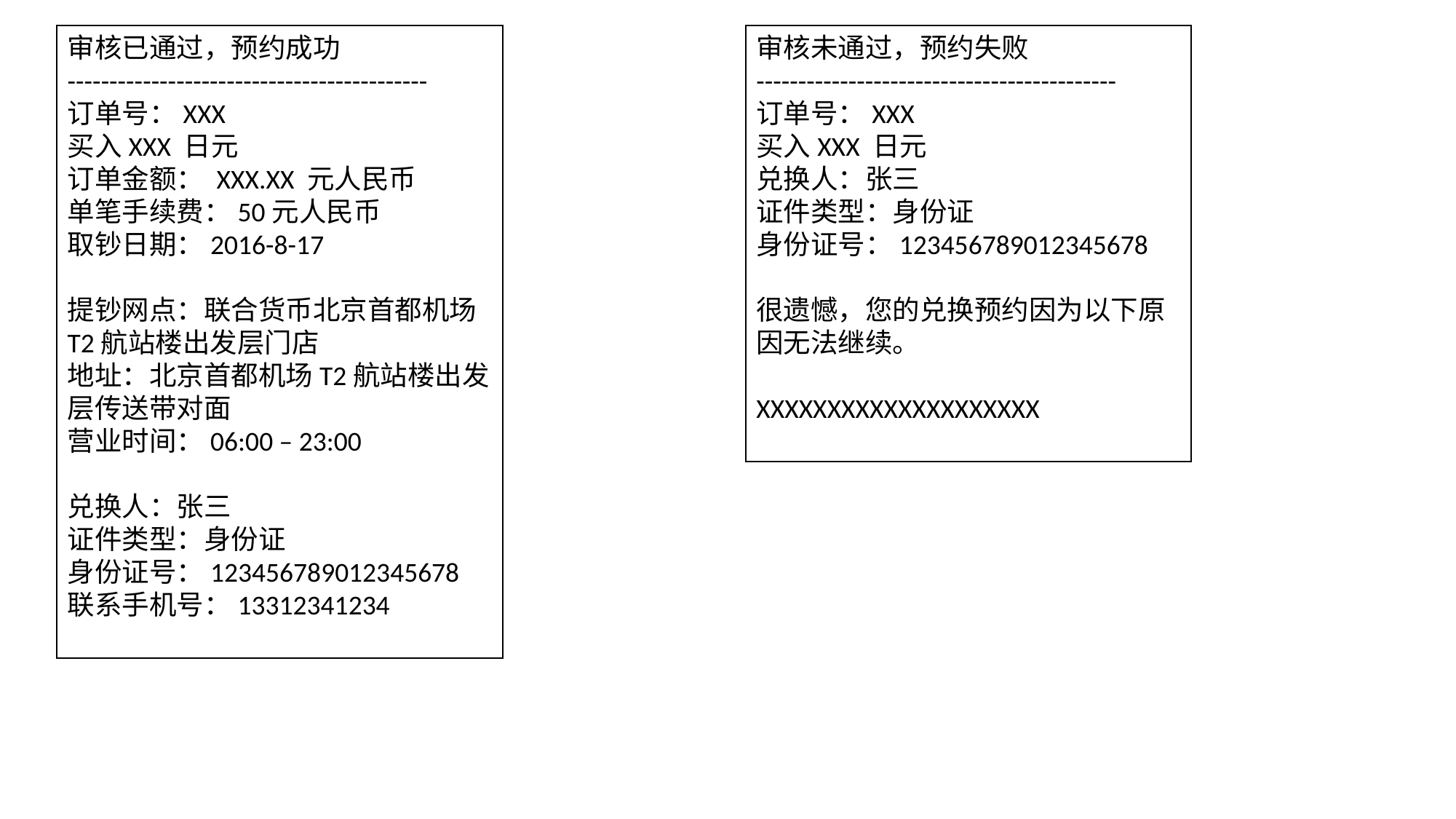

审核已通过，预约成功
-------------------------------------------
订单号：XXX
买入XXX 日元
订单金额： XXX.XX 元人民币
单笔手续费：50元人民币
取钞日期：2016-8-17

提钞网点：联合货币北京首都机场T2航站楼出发层门店
地址：北京首都机场T2航站楼出发层传送带对面
营业时间：06:00 – 23:00

兑换人：张三
证件类型：身份证
身份证号：123456789012345678
联系手机号：13312341234

审核未通过，预约失败
-------------------------------------------
订单号：XXX
买入XXX 日元
兑换人：张三
证件类型：身份证
身份证号：123456789012345678

很遗憾，您的兑换预约因为以下原因无法继续。

XXXXXXXXXXXXXXXXXXXX